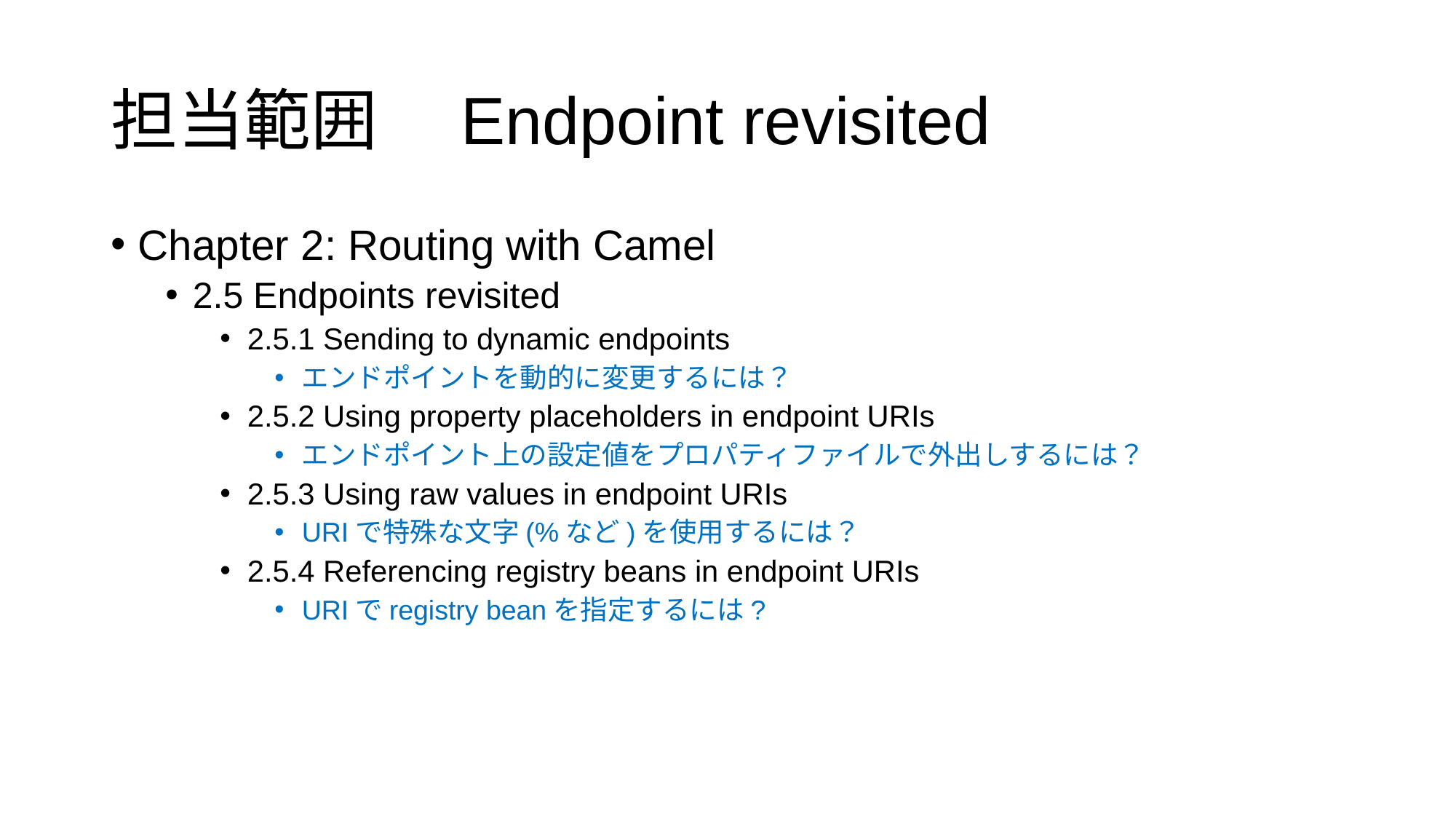

# 担当範囲　Endpoint revisited
Chapter 2: Routing with Camel
2.5 Endpoints revisited
2.5.1 Sending to dynamic endpoints
エンドポイントを動的に変更するには？
2.5.2 Using property placeholders in endpoint URIs
エンドポイント上の設定値をプロパティファイルで外出しするには？
2.5.3 Using raw values in endpoint URIs
URIで特殊な文字(%など)を使用するには？
2.5.4 Referencing registry beans in endpoint URIs
URIでregistry beanを指定するには?